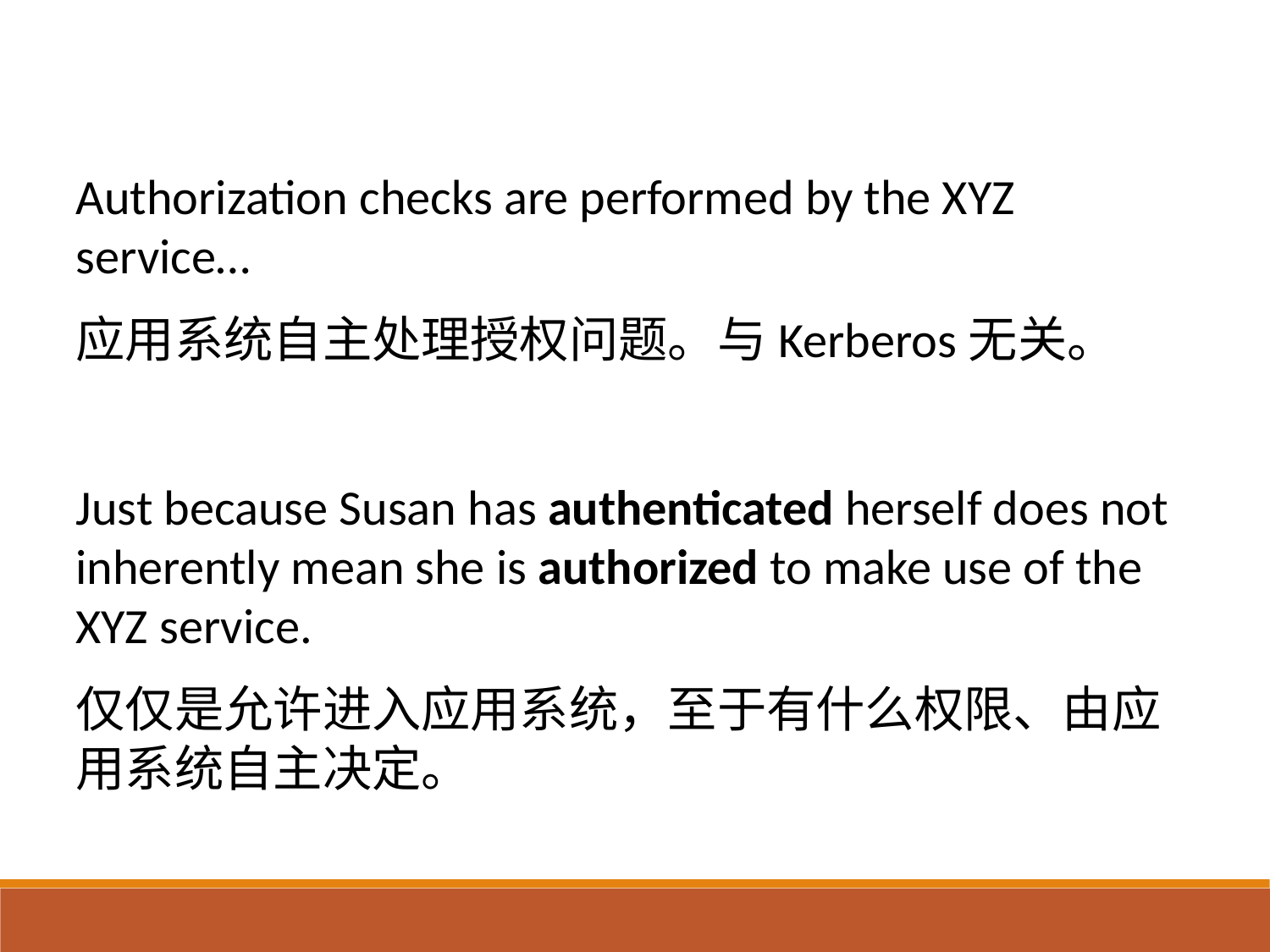

Authorization checks are performed by the XYZ service…
应用系统自主处理授权问题。与Kerberos无关。

Just because Susan has authenticated herself does not inherently mean she is authorized to make use of the XYZ service.
仅仅是允许进入应用系统，至于有什么权限、由应用系统自主决定。